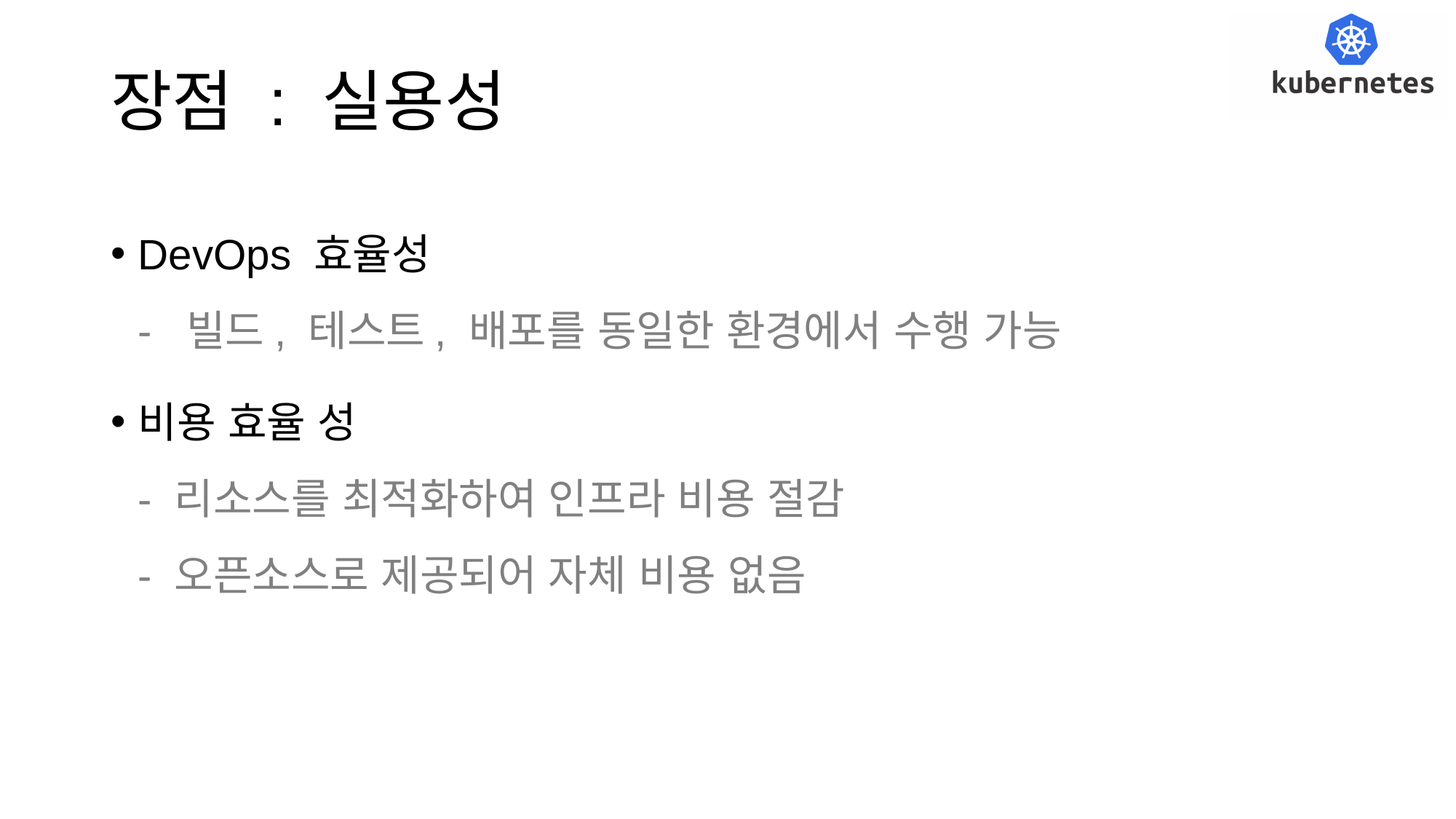

# 장점 : 실용성

DevOps 효율성
-  빌드, 테스트, 배포를 동일한 환경에서 수행 가능
비용 효율 성
- 리소스를 최적화하여 인프라 비용 절감
- 오픈소스로 제공되어 자체 비용 없음